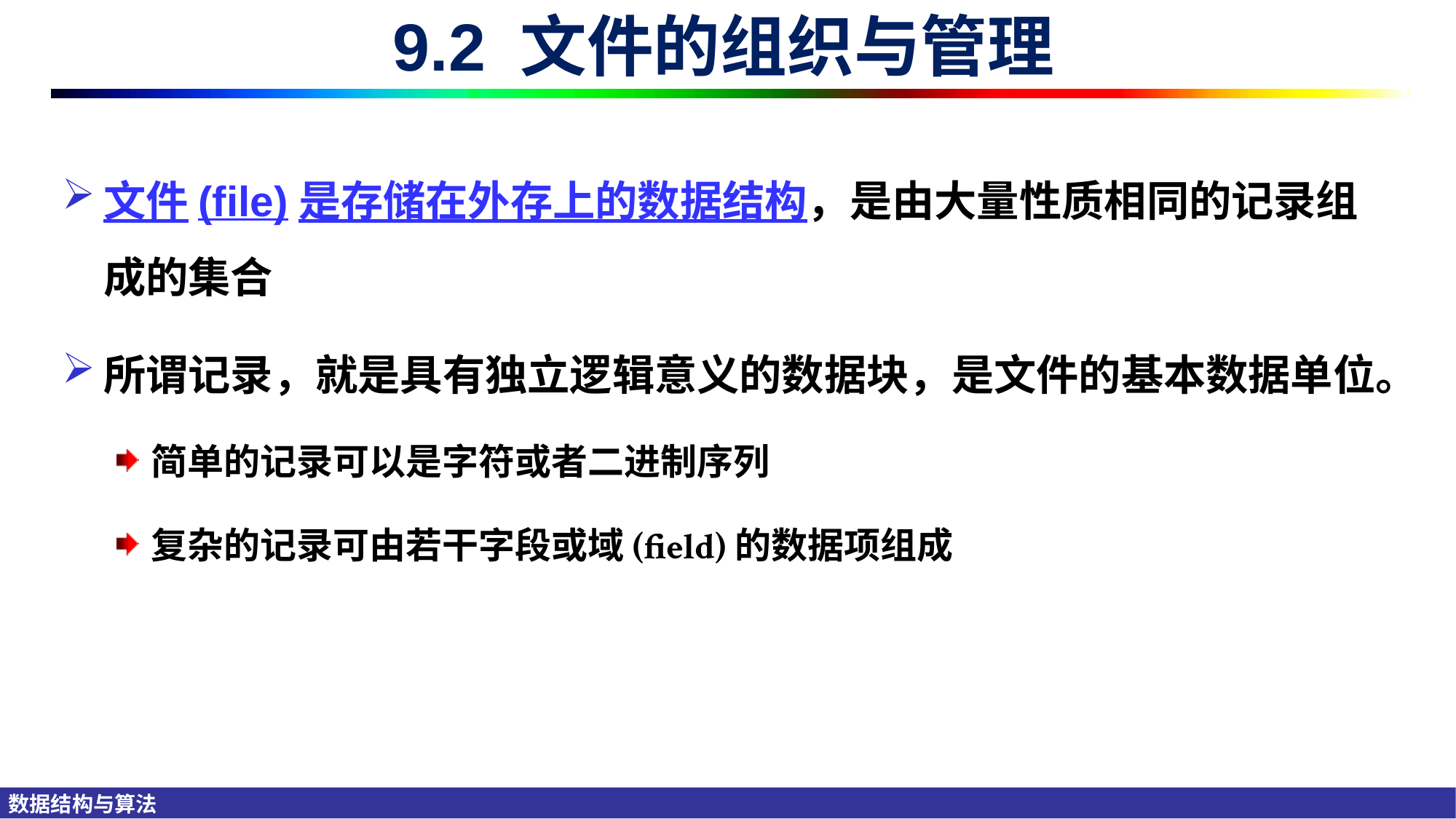

# 9.2 文件的组织与管理
文件(file)是存储在外存上的数据结构，是由大量性质相同的记录组成的集合
所谓记录，就是具有独立逻辑意义的数据块，是文件的基本数据单位。
简单的记录可以是字符或者二进制序列
复杂的记录可由若干字段或域(field)的数据项组成